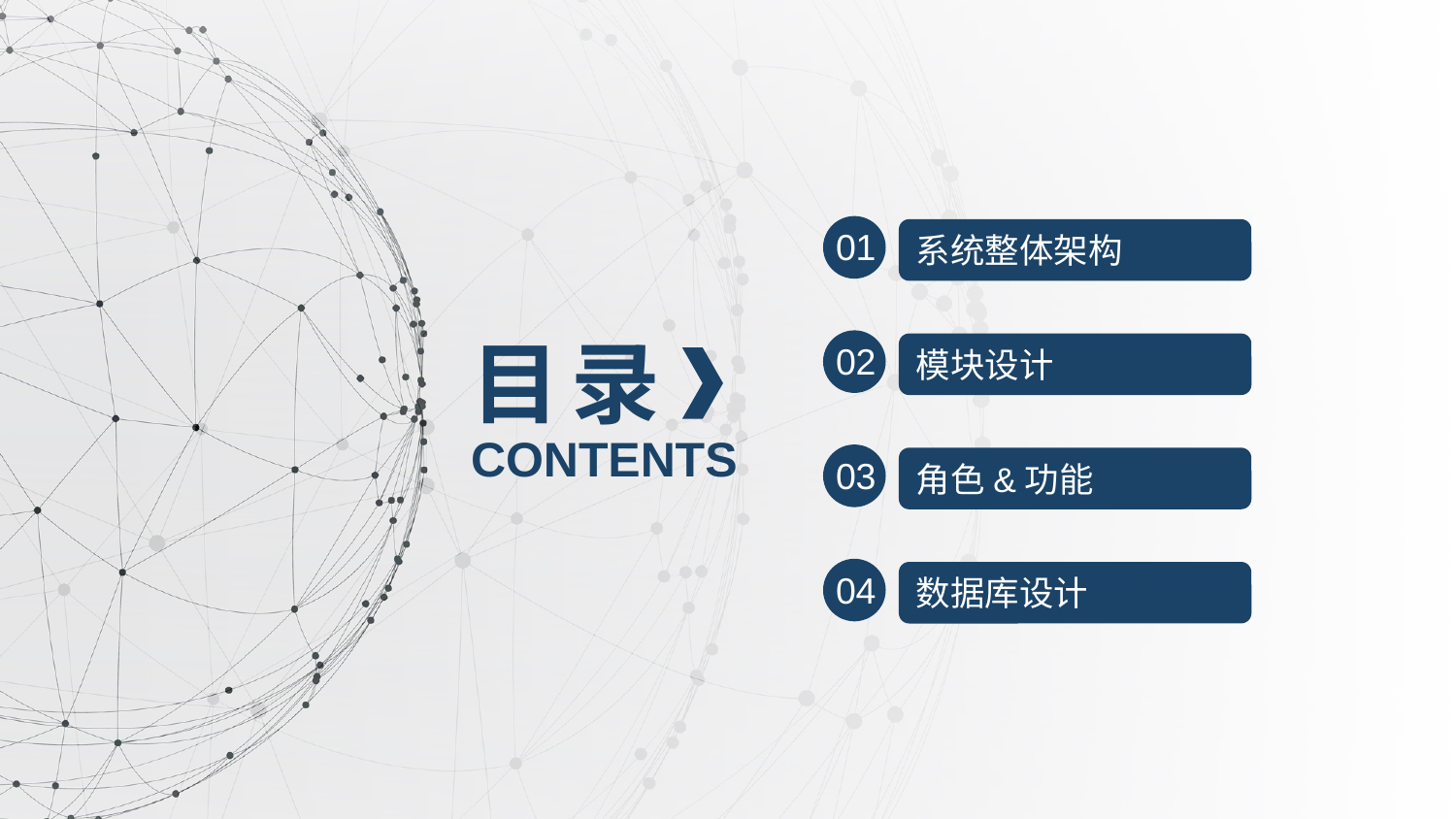

01
系统整体架构
目 录

02
模块设计

CONTENTS

03
角色&功能

04
数据库设计